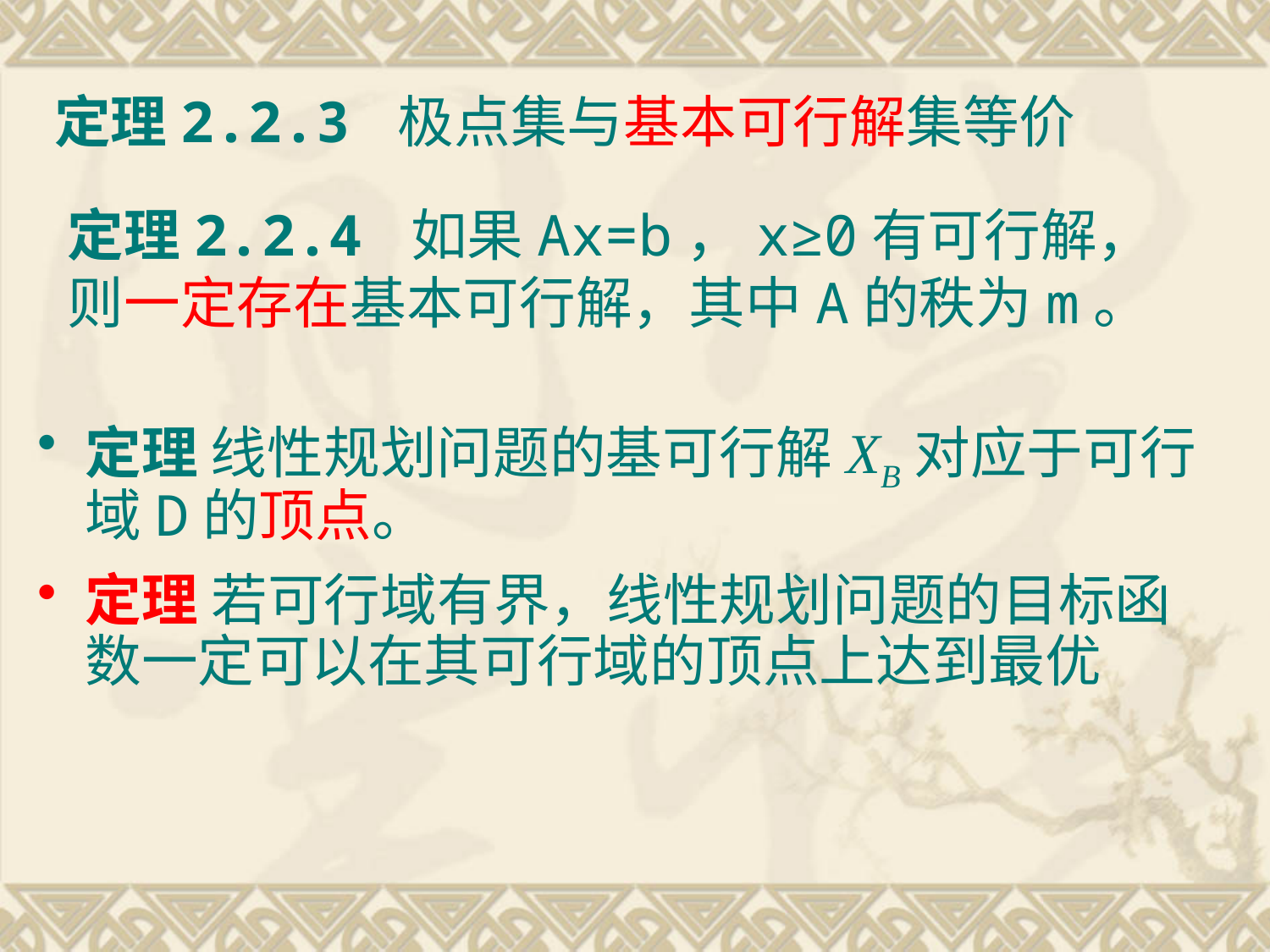

定理2.2.3 极点集与基本可行解集等价
#
定理2.2.4 如果Ax=b，x≥0有可行解，
则一定存在基本可行解，其中A的秩为m。
定理 线性规划问题的基可行解XB对应于可行域D的顶点。
定理 若可行域有界，线性规划问题的目标函数一定可以在其可行域的顶点上达到最优